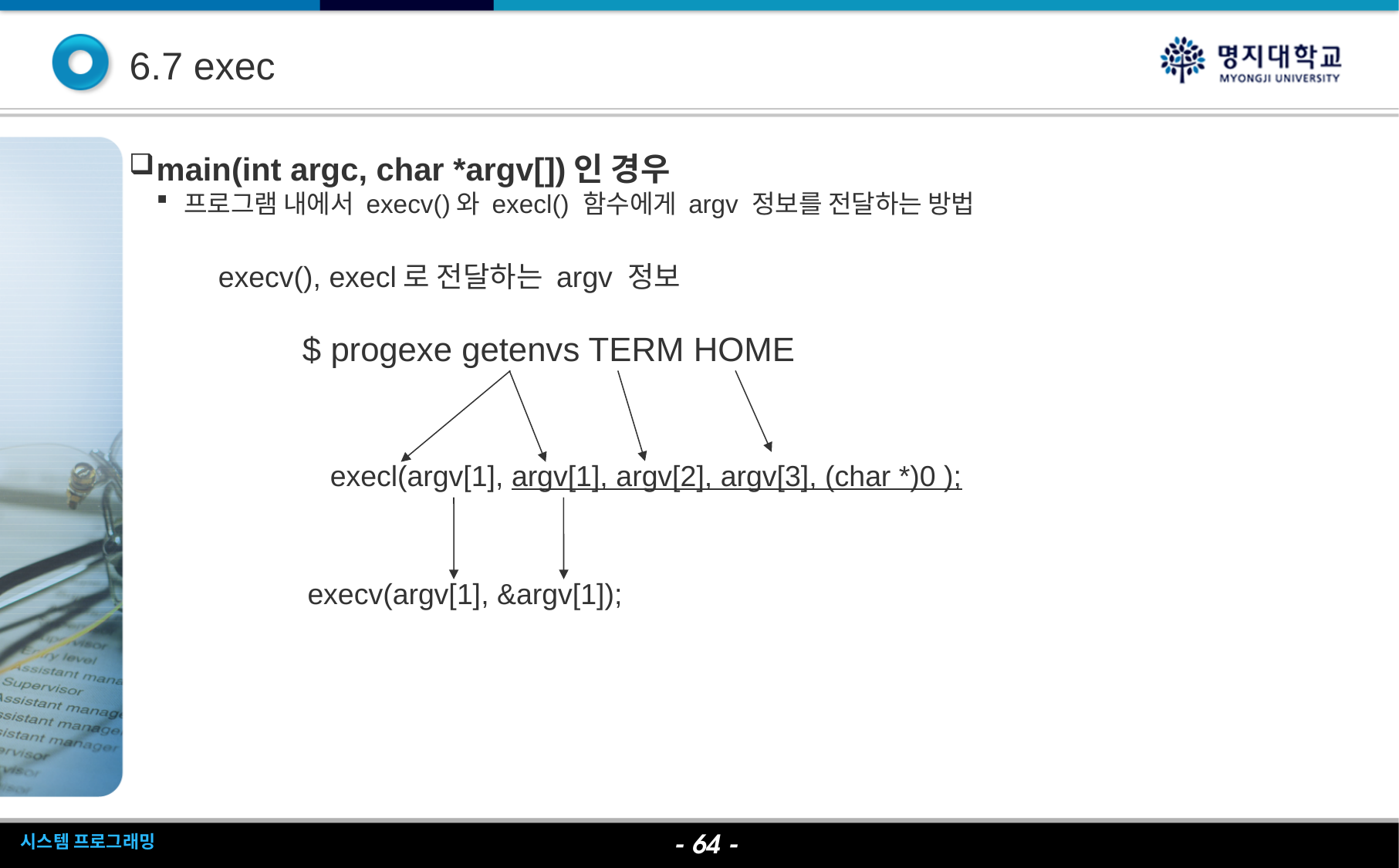

6.7 exec
main(int argc, char *argv[])인 경우
프로그램 내에서 execv()와 execl() 함수에게 argv 정보를 전달하는 방법
execv(), execl로 전달하는 argv 정보
$ progexe getenvs TERM HOME

execl(argv[1], argv[1], argv[2], argv[3], (char *)0 );

execv(argv[1], &argv[1]);
- 64 -